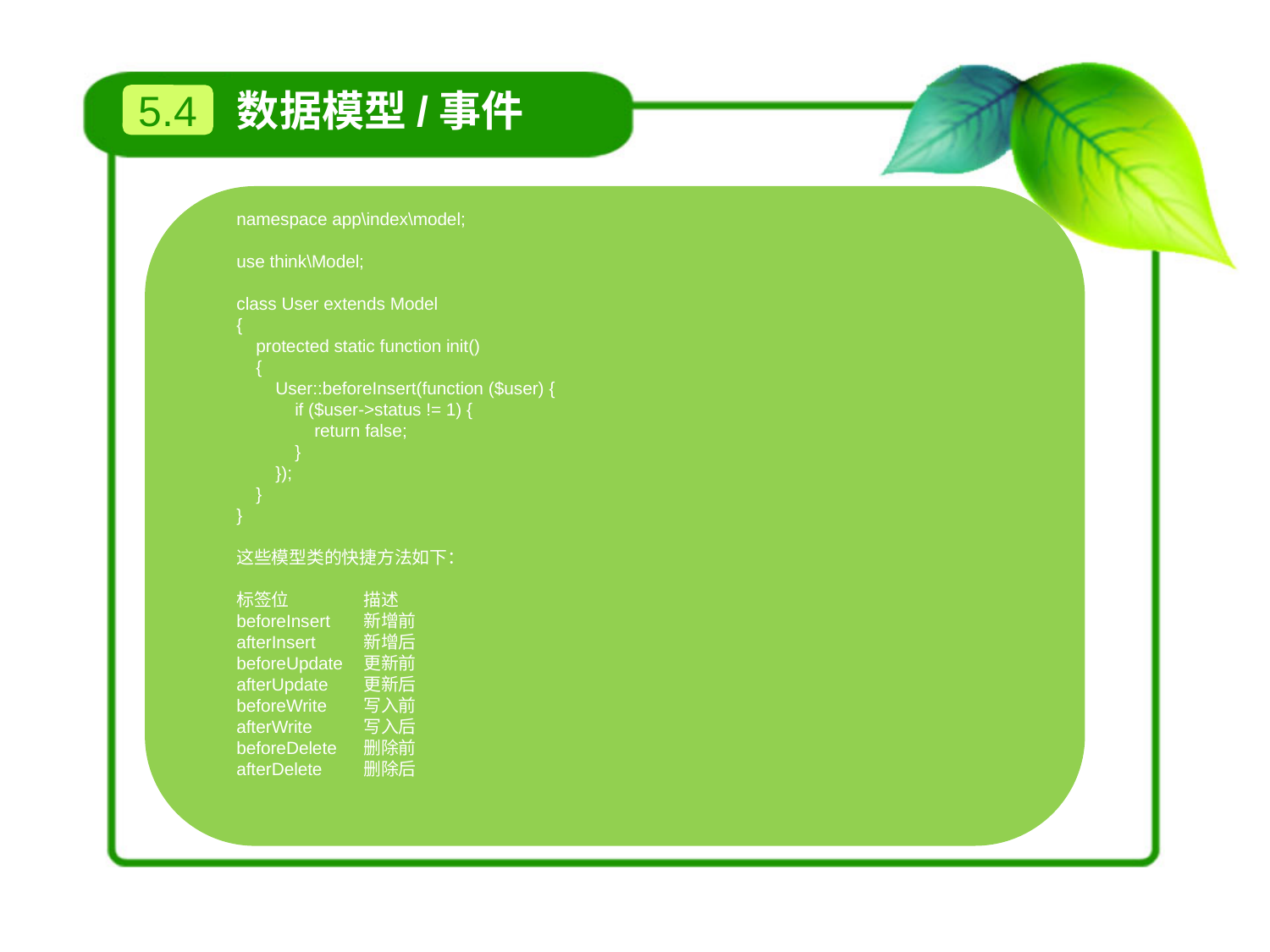

数据模型/事件
5.4

namespace app\index\model;

use think\Model;

class User extends Model
{
    protected static function init()
    {
        User::beforeInsert(function ($user) {
            if ($user->status != 1) {
                return false;
            }
        });
    }
}

这些模型类的快捷方法如下：

标签位	描述
beforeInsert	新增前
afterInsert	新增后
beforeUpdate	更新前
afterUpdate	更新后
beforeWrite	写入前
afterWrite	写入后
beforeDelete	删除前
afterDelete	删除后